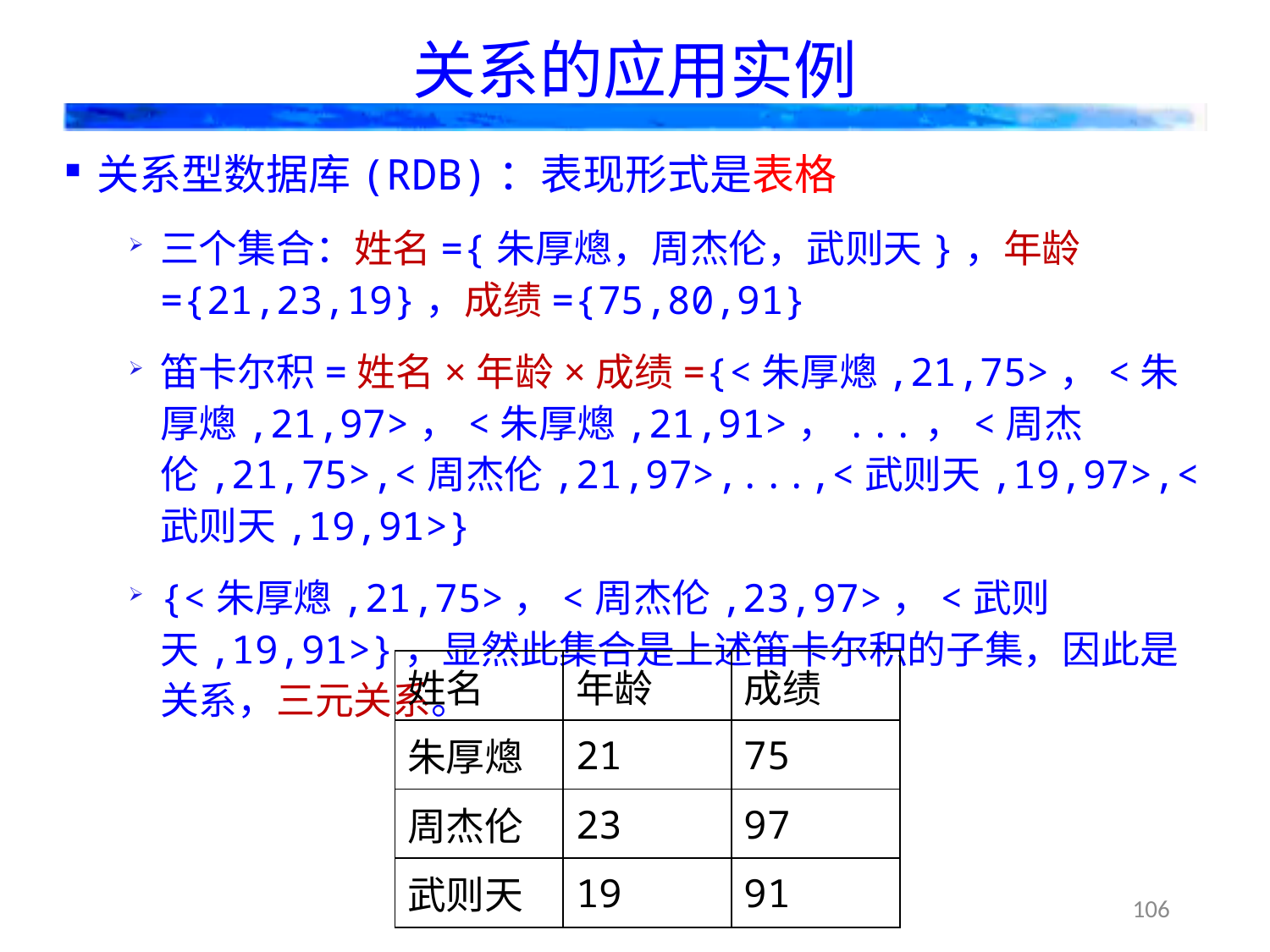

# 关系的应用实例
关系型数据库(RDB)：表现形式是表格
三个集合：姓名={朱厚熜，周杰伦，武则天}，年龄={21,23,19}，成绩={75,80,91}
笛卡尔积=姓名×年龄×成绩={<朱厚熜,21,75>，<朱厚熜,21,97>，<朱厚熜,21,91>，...，<周杰伦,21,75>,<周杰伦,21,97>,...,<武则天,19,97>,<武则天,19,91>}
{<朱厚熜,21,75>，<周杰伦,23,97>，<武则天,19,91>}，显然此集合是上述笛卡尔积的子集，因此是关系，三元关系。
| 姓名 | 年龄 | 成绩 |
| --- | --- | --- |
| 朱厚熜 | 21 | 75 |
| 周杰伦 | 23 | 97 |
| 武则天 | 19 | 91 |
106